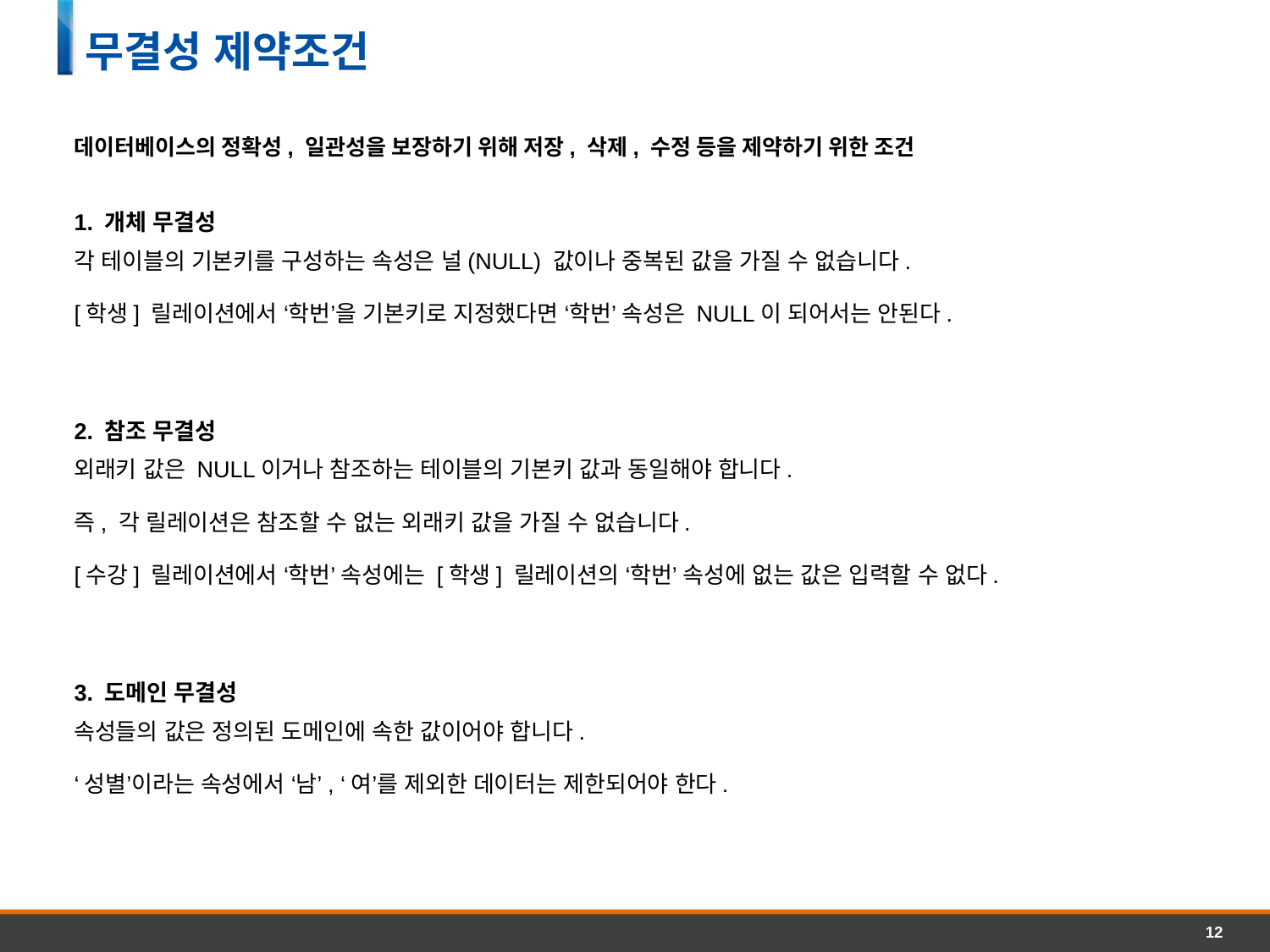

무결성 제약조건
데이터베이스의 정확성, 일관성을 보장하기 위해 저장, 삭제, 수정 등을 제약하기 위한 조건
1. 개체 무결성
각 테이블의 기본키를 구성하는 속성은 널(NULL) 값이나 중복된 값을 가질 수 없습니다.
[학생] 릴레이션에서 ‘학번’을 기본키로 지정했다면 ‘학번’ 속성은 NULL이 되어서는 안된다.

2. 참조 무결성
외래키 값은 NULL이거나 참조하는 테이블의 기본키 값과 동일해야 합니다.
즉, 각 릴레이션은 참조할 수 없는 외래키 값을 가질 수 없습니다.
[수강] 릴레이션에서 ‘학번’ 속성에는 [학생] 릴레이션의 ‘학번’ 속성에 없는 값은 입력할 수 없다.

3. 도메인 무결성
속성들의 값은 정의된 도메인에 속한 값이어야 합니다.
‘성별’이라는 속성에서 ‘남’, ‘여’를 제외한 데이터는 제한되어야 한다.